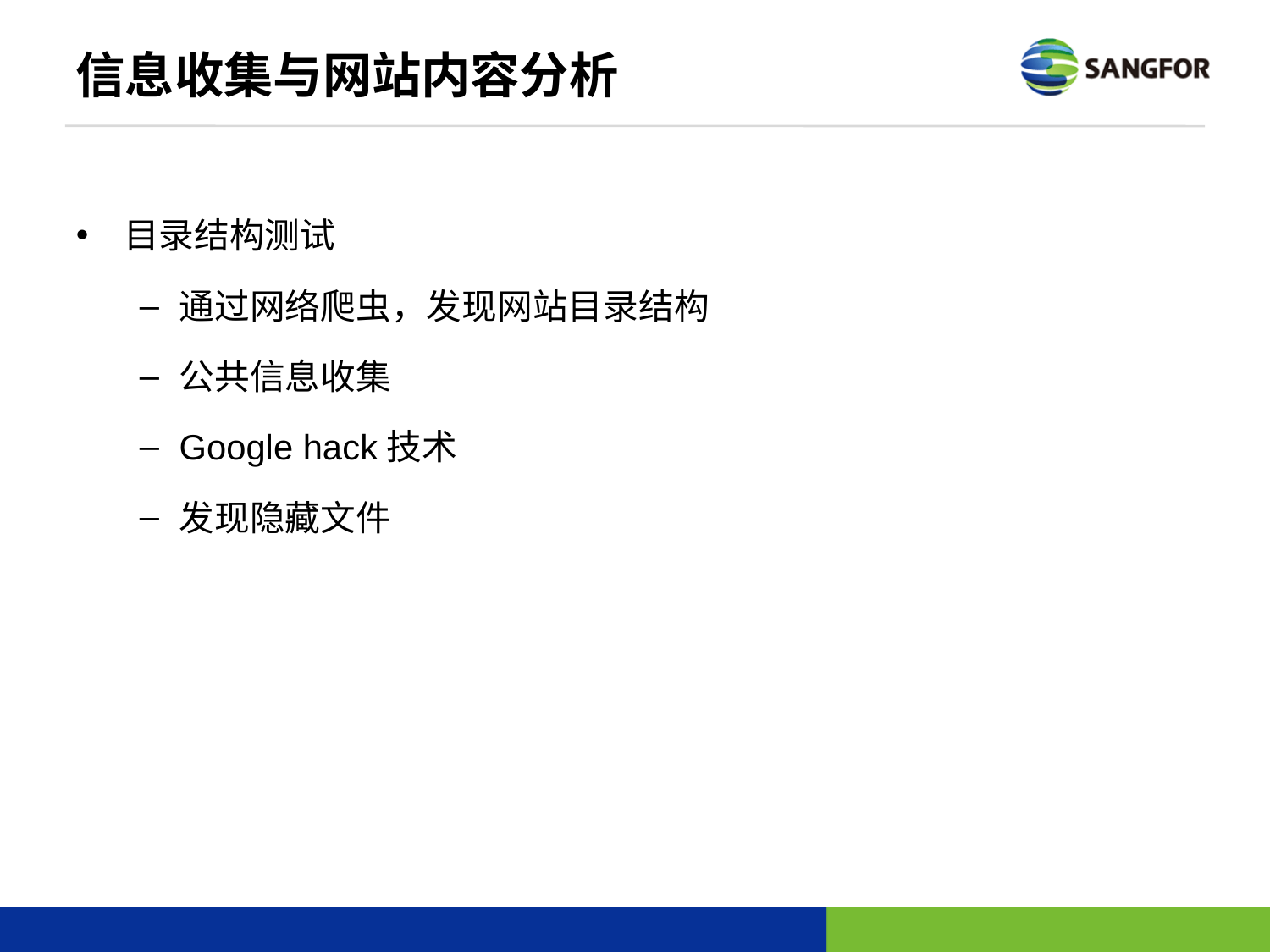

# 信息收集与网站内容分析
目录结构测试
通过网络爬虫，发现网站目录结构
公共信息收集
Google hack技术
发现隐藏文件